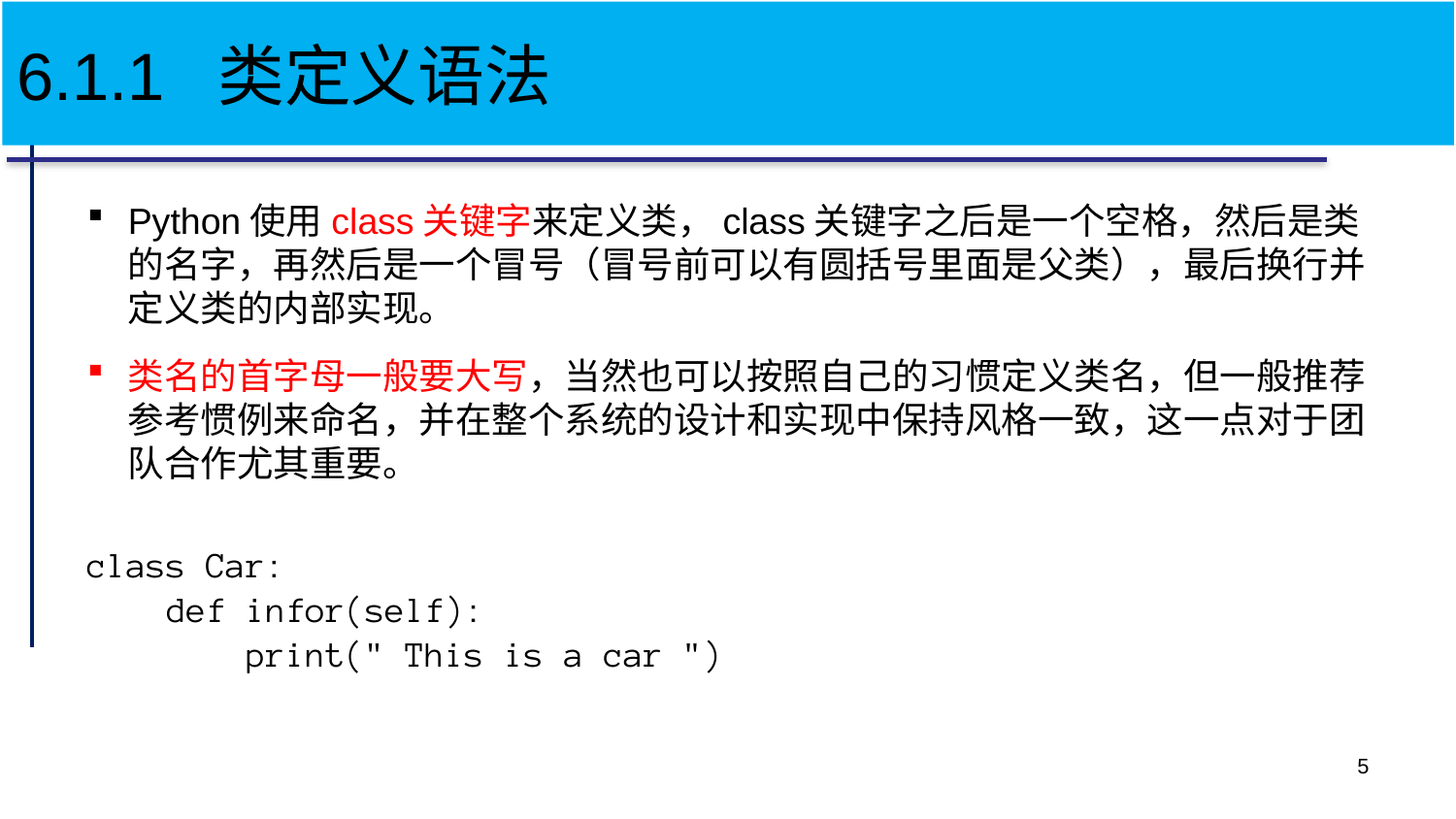

# 6.1.1  类定义语法
Python使用class关键字来定义类，class关键字之后是一个空格，然后是类的名字，再然后是一个冒号（冒号前可以有圆括号里面是父类），最后换行并定义类的内部实现。
类名的首字母一般要大写，当然也可以按照自己的习惯定义类名，但一般推荐参考惯例来命名，并在整个系统的设计和实现中保持风格一致，这一点对于团队合作尤其重要。

class Car:
	    def infor(self):
        print(" This is a car ")
5